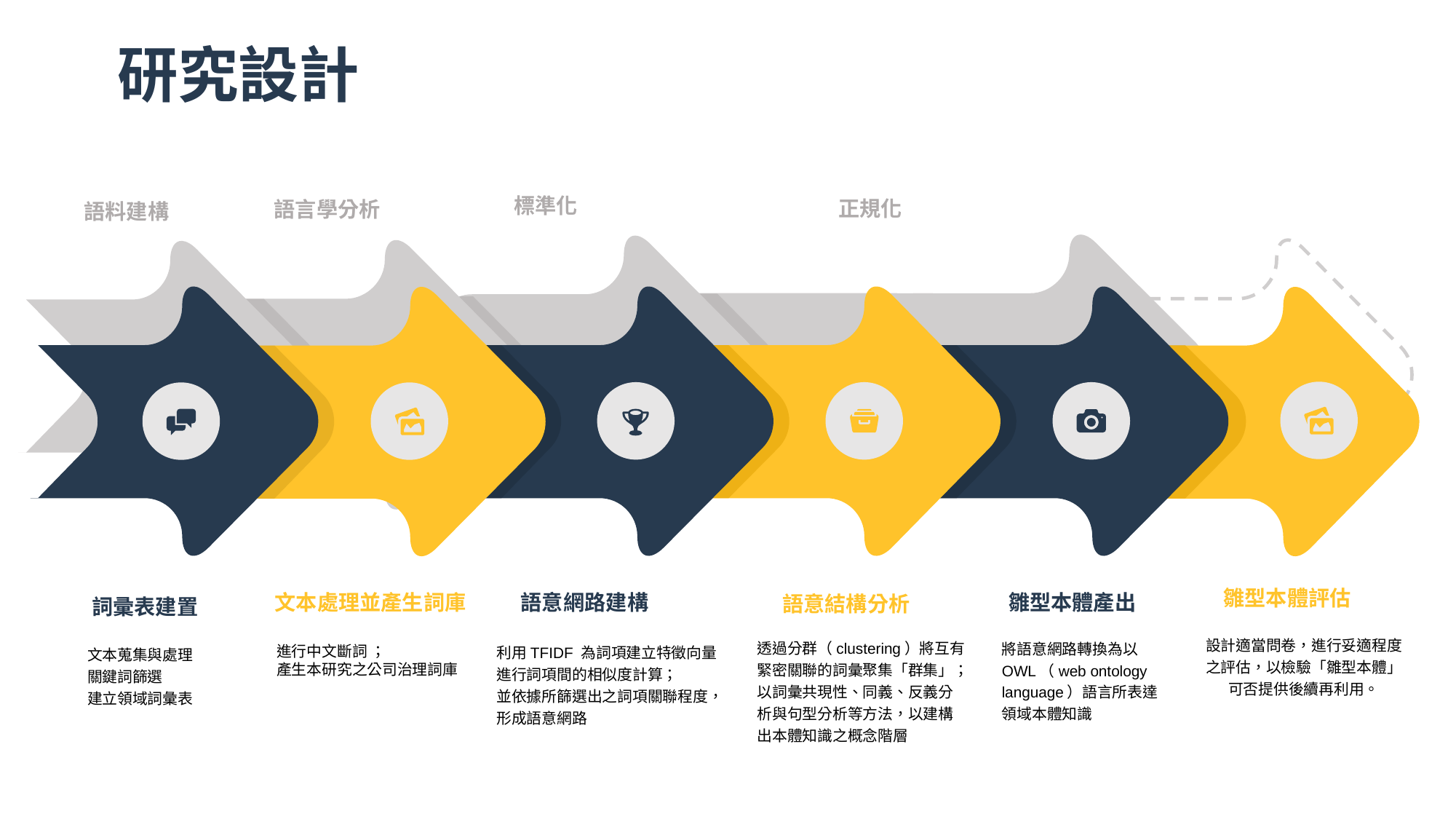

# 研究設計
標準化
正規化
語言學分析
語料建構

文本處理並產生詞庫
進行中文斷詞 ；
產生本研究之公司治理詞庫
語意網路建構
利用TFIDF 為詞項建立特徵向量
進行詞項間的相似度計算；
並依據所篩選出之詞項關聯程度，形成語意網路
雛型本體產出
將語意網路轉換為以OWL（web ontology language）語言所表達領域本體知識
 詞彚表建置
文本蒐集與處理
關鍵詞篩選
建立領域詞彙表
語意結構分析
透過分群（clustering）將互有緊密關聯的詞彙聚集「群集」；以詞彙共現性、同義、反義分析與句型分析等方法，以建構出本體知識之概念階層
雛型本體評估
設計適當問卷，進行妥適程度之評估，以檢驗「雛型本體」可否提供後續再利用。